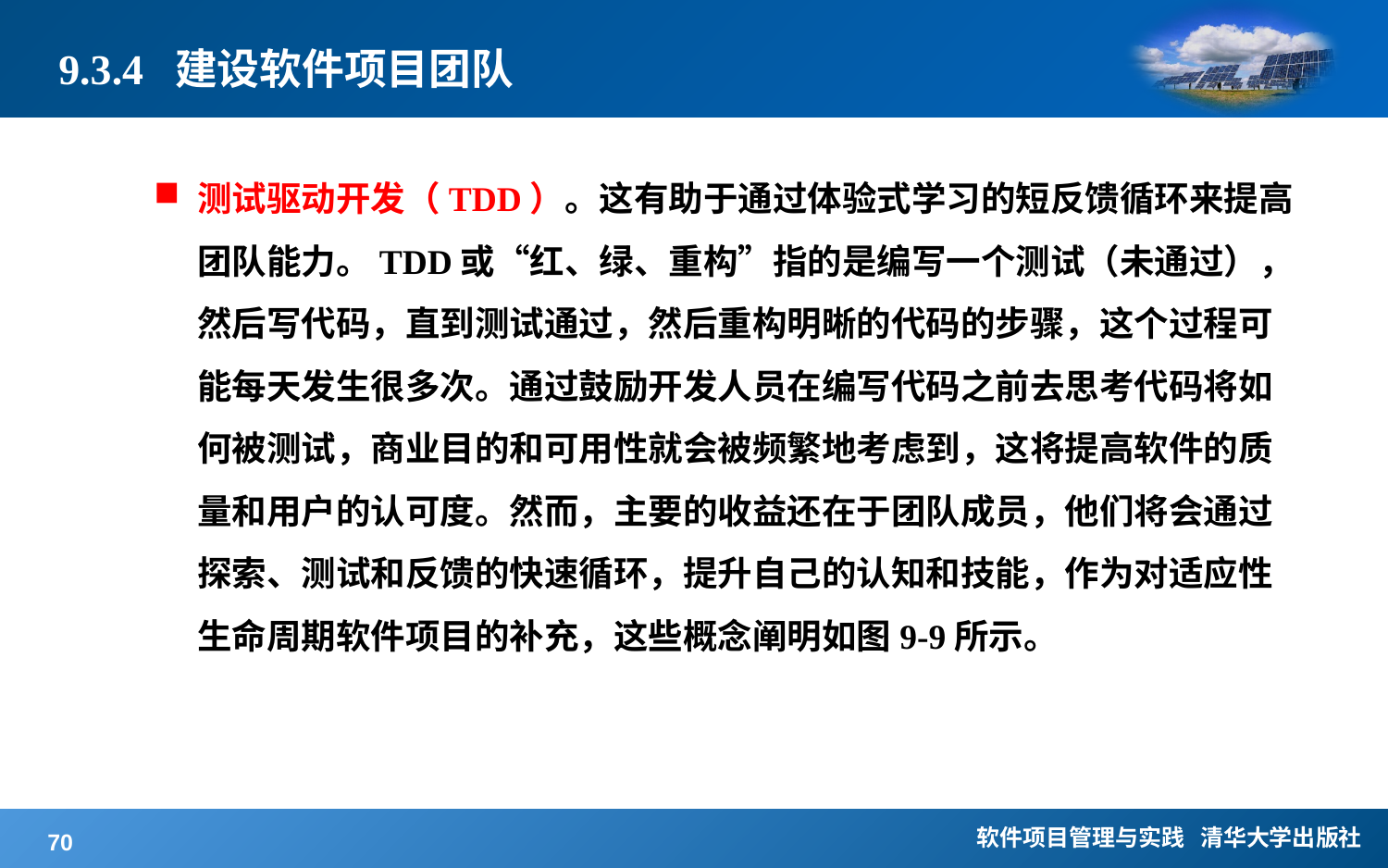

# 9.3.4  建设软件项目团队
测试驱动开发（TDD）。这有助于通过体验式学习的短反馈循环来提高团队能力。TDD或“红、绿、重构”指的是编写一个测试（未通过），然后写代码，直到测试通过，然后重构明晰的代码的步骤，这个过程可能每天发生很多次。通过鼓励开发人员在编写代码之前去思考代码将如何被测试，商业目的和可用性就会被频繁地考虑到，这将提高软件的质量和用户的认可度。然而，主要的收益还在于团队成员，他们将会通过探索、测试和反馈的快速循环，提升自己的认知和技能，作为对适应性生命周期软件项目的补充，这些概念阐明如图9-9所示。